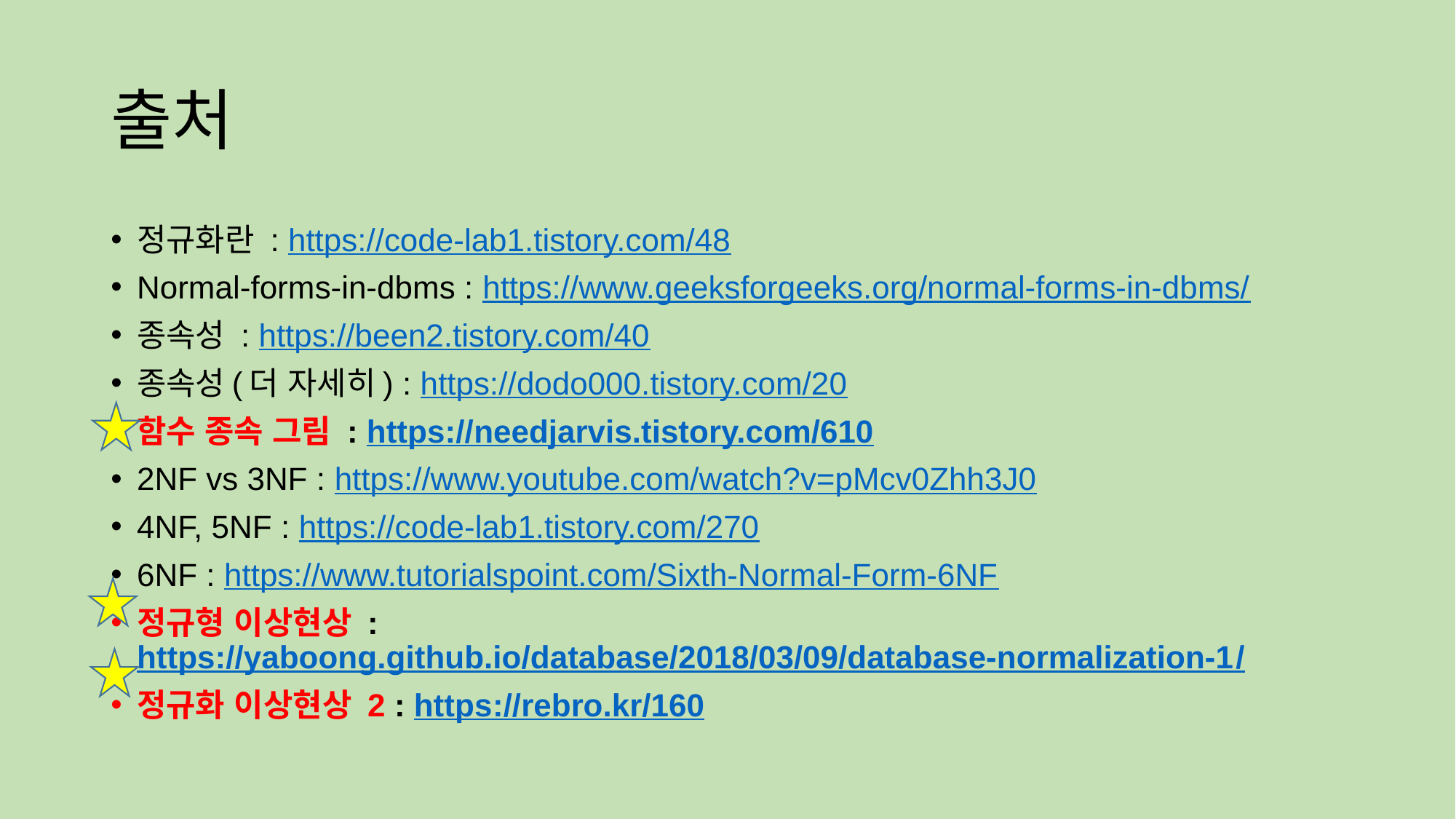

# 출처
정규화란 : https://code-lab1.tistory.com/48
Normal-forms-in-dbms : https://www.geeksforgeeks.org/normal-forms-in-dbms/
종속성 : https://been2.tistory.com/40
종속성(더 자세히) : https://dodo000.tistory.com/20
함수 종속 그림 : https://needjarvis.tistory.com/610
2NF vs 3NF : https://www.youtube.com/watch?v=pMcv0Zhh3J0
4NF, 5NF : https://code-lab1.tistory.com/270
6NF : https://www.tutorialspoint.com/Sixth-Normal-Form-6NF
정규형 이상현상 :  https://yaboong.github.io/database/2018/03/09/database-normalization-1/
정규화 이상현상 2 : https://rebro.kr/160